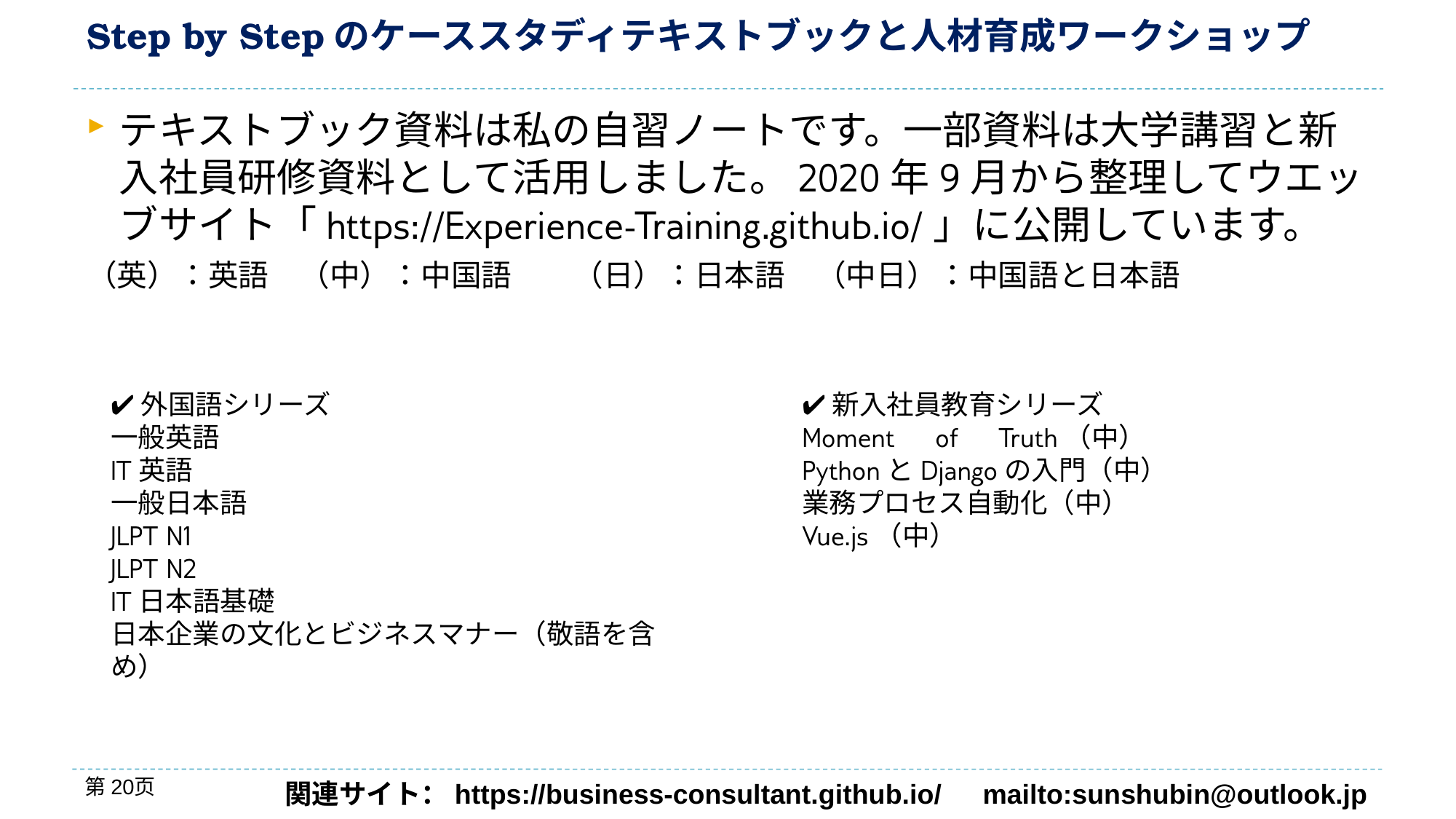

# Step by Stepのケーススタディテキストブックと人材育成ワークショップ
テキストブック資料は私の自習ノートです。一部資料は大学講習と新入社員研修資料として活用しました。2020年9月から整理してウエッブサイト「https://Experience-Training.github.io/」に公開しています。
（英）：英語　（中）：中国語　　（日）：日本語　（中日）：中国語と日本語
✔外国語シリーズ
一般英語
IT英語
一般日本語
JLPT N1
JLPT N2
IT日本語基礎
日本企業の文化とビジネスマナー（敬語を含め）
✔新入社員教育シリーズ
Moment　of　Truth（中）
PythonとDjangoの入門（中）
業務プロセス自動化（中）
Vue.js（中）
第20页